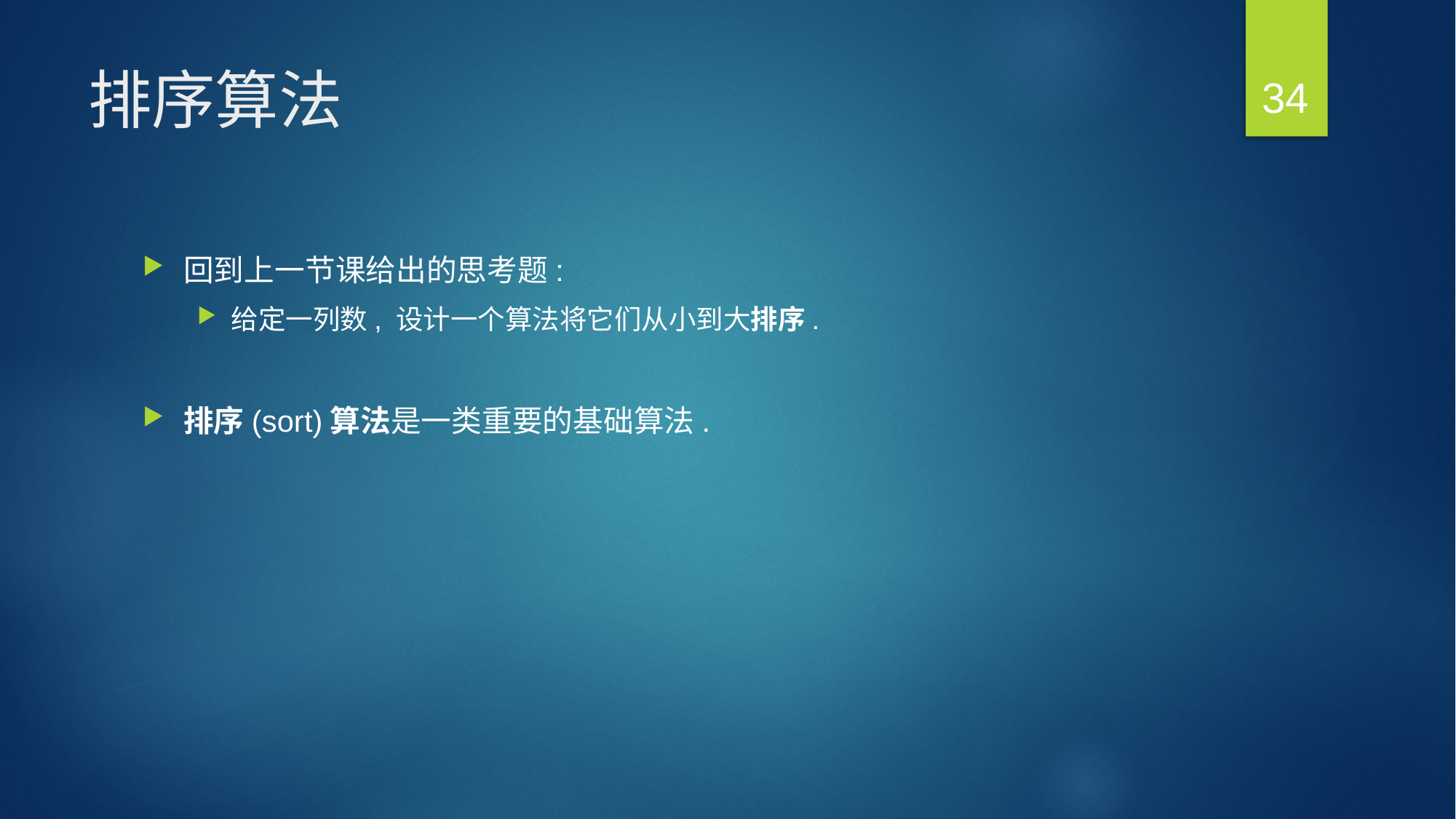

34
# 排序算法
回到上一节课给出的思考题:
给定一列数, 设计一个算法将它们从小到大排序.

排序(sort)算法是一类重要的基础算法.